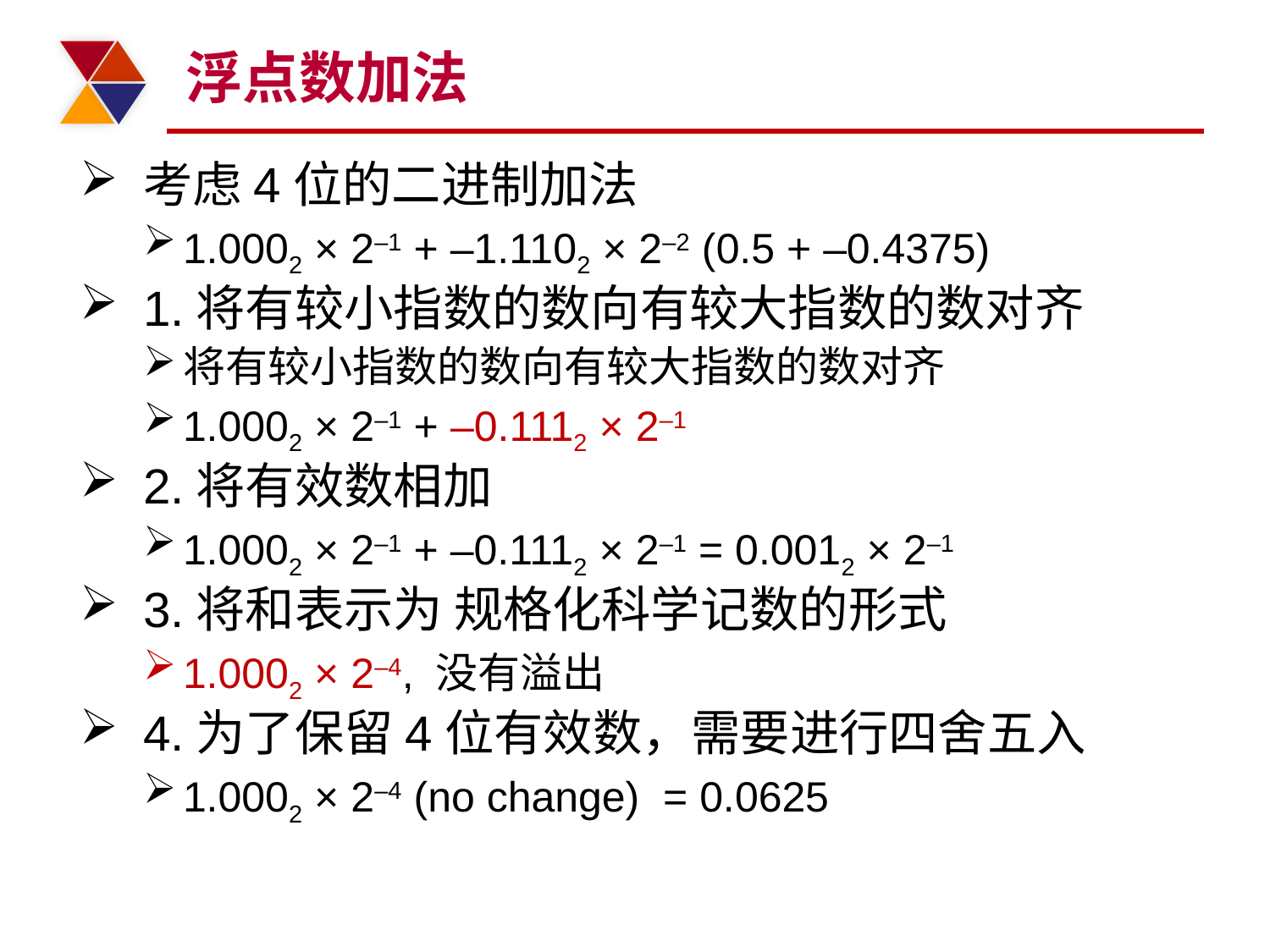

# 浮点数加法
考虑4位的二进制加法
1.0002 × 2–1 + –1.1102 × 2–2 (0.5 + –0.4375)
1.将有较小指数的数向有较大指数的数对齐
将有较小指数的数向有较大指数的数对齐
1.0002 × 2–1 + –0.1112 × 2–1
2.将有效数相加
1.0002 × 2–1 + –0.1112 × 2–1 = 0.0012 × 2–1
3.将和表示为 规格化科学记数的形式
1.0002 × 2–4, 没有溢出
4.为了保留4位有效数，需要进行四舍五入
1.0002 × 2–4 (no change)  = 0.0625